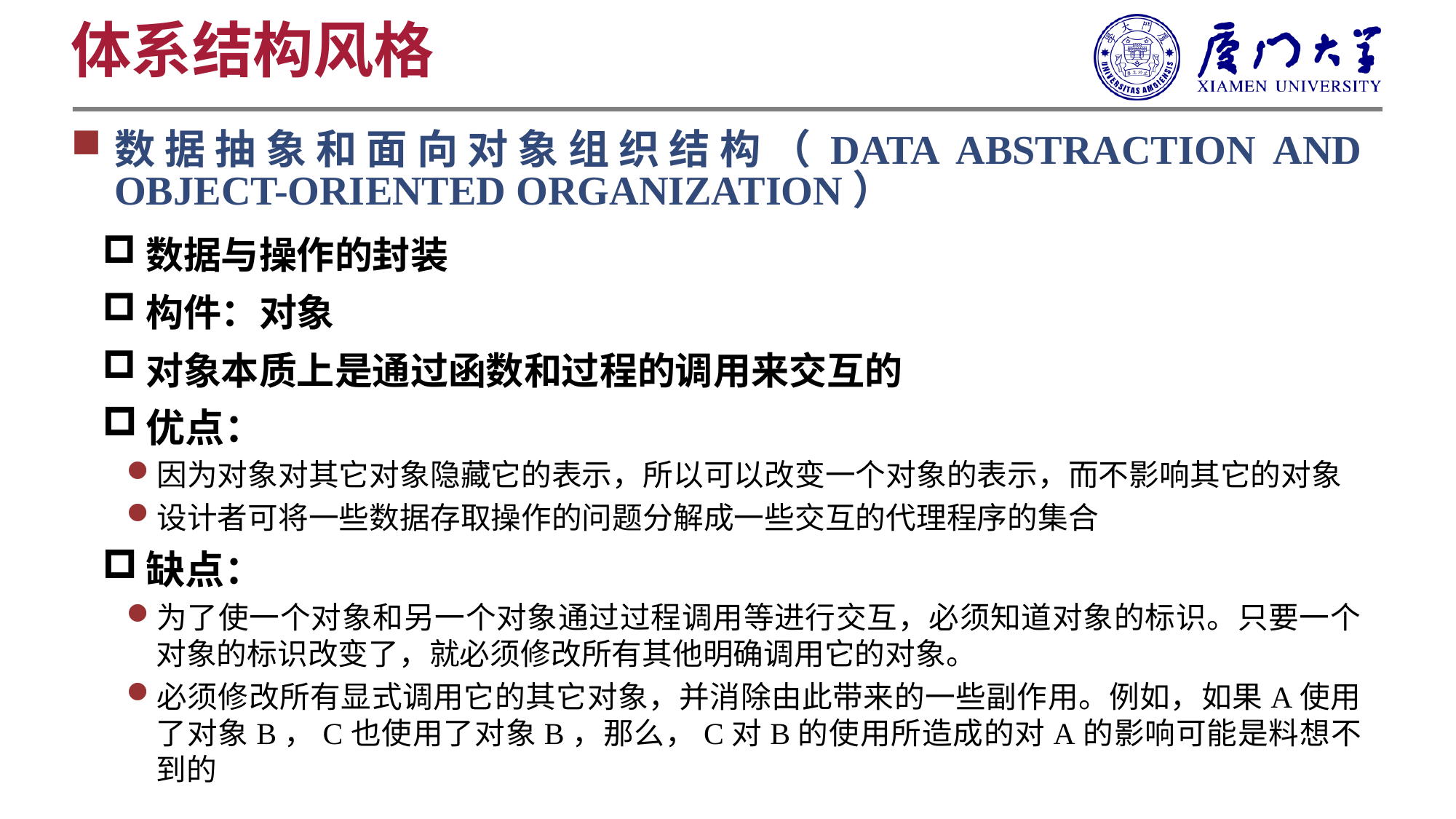

体系结构风格

数据抽象和面向对象组织结构（DATA ABSTRACTION AND OBJECT-ORIENTED ORGANIZATION）
数据与操作的封装
构件：对象
对象本质上是通过函数和过程的调用来交互的
优点：
因为对象对其它对象隐藏它的表示，所以可以改变一个对象的表示，而不影响其它的对象
设计者可将一些数据存取操作的问题分解成一些交互的代理程序的集合
缺点：
为了使一个对象和另一个对象通过过程调用等进行交互，必须知道对象的标识。只要一个对象的标识改变了，就必须修改所有其他明确调用它的对象。
必须修改所有显式调用它的其它对象，并消除由此带来的一些副作用。例如，如果A使用了对象B，C也使用了对象B，那么，C对B的使用所造成的对A的影响可能是料想不到的